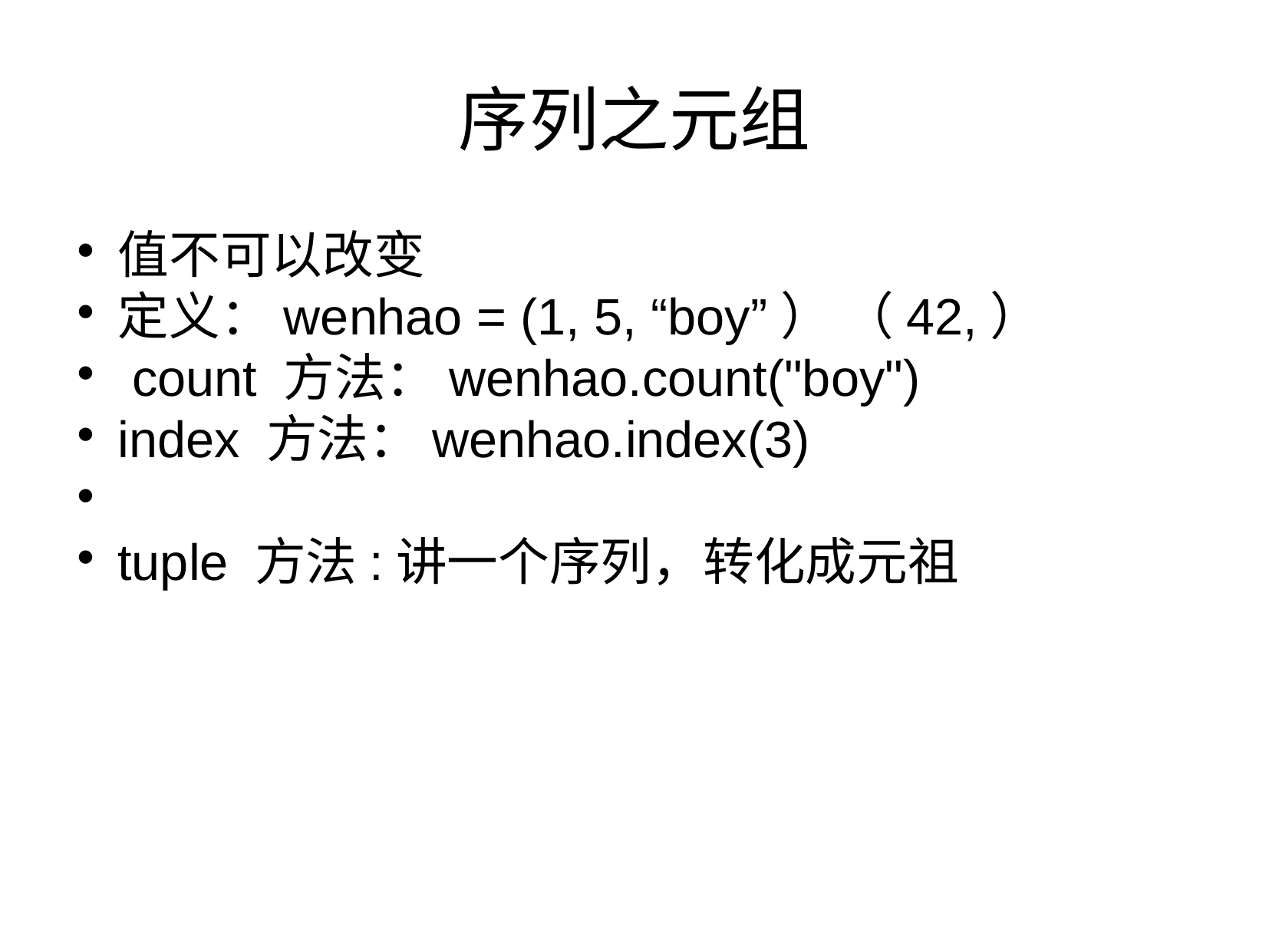

序列之元组
值不可以改变
定义：wenhao = (1, 5, “boy”） （42,）
 count 方法：wenhao.count("boy")
index 方法：wenhao.index(3)

tuple 方法:讲一个序列，转化成元祖